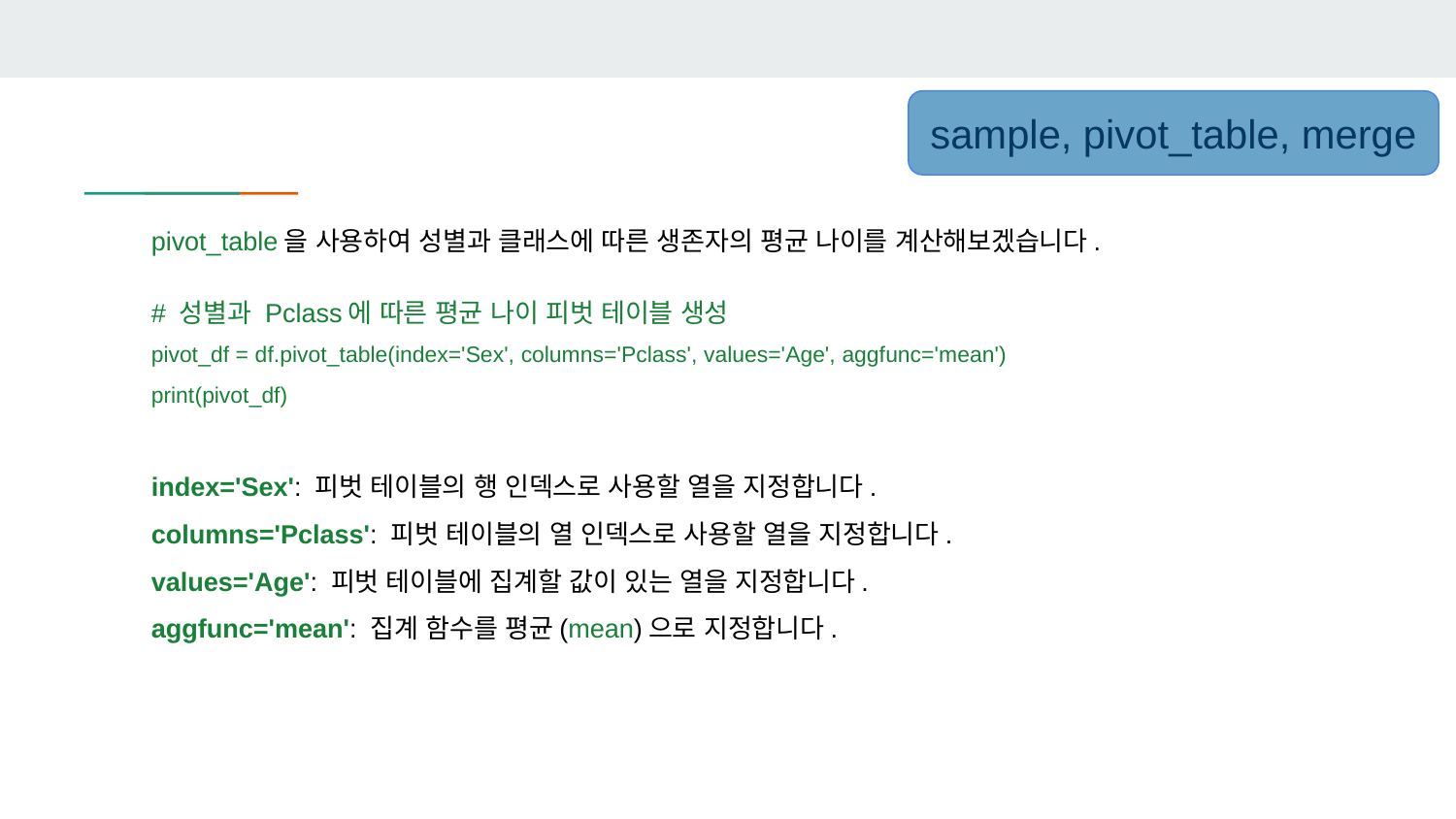

sample, pivot_table, merge
pivot_table을 사용하여 성별과 클래스에 따른 생존자의 평균 나이를 계산해보겠습니다.
# 성별과 Pclass에 따른 평균 나이 피벗 테이블 생성
pivot_df = df.pivot_table(index='Sex', columns='Pclass', values='Age', aggfunc='mean')
print(pivot_df)

index='Sex': 피벗 테이블의 행 인덱스로 사용할 열을 지정합니다.
columns='Pclass': 피벗 테이블의 열 인덱스로 사용할 열을 지정합니다.
values='Age': 피벗 테이블에 집계할 값이 있는 열을 지정합니다.
aggfunc='mean': 집계 함수를 평균(mean)으로 지정합니다.